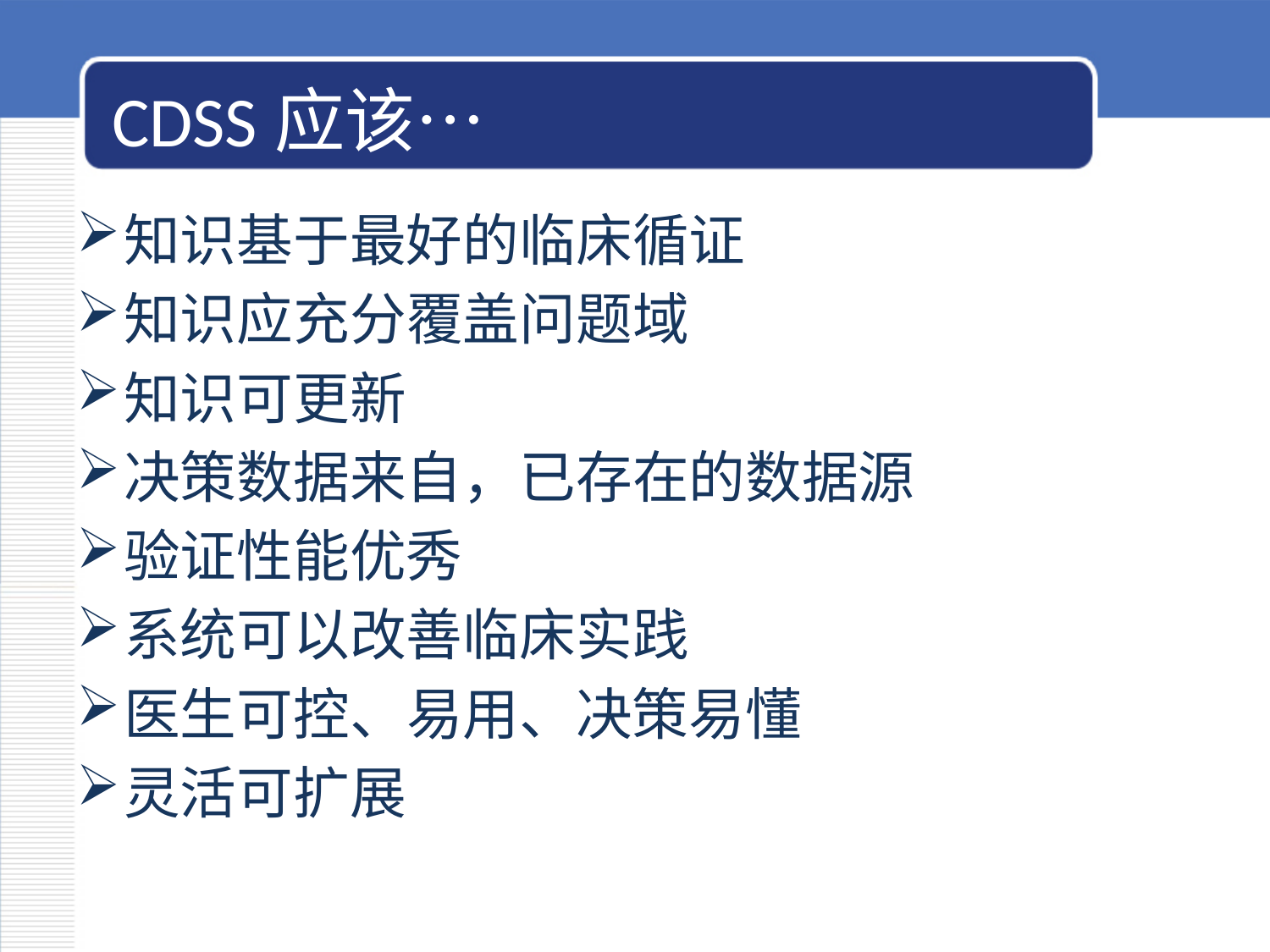

# CDSS应该…
知识基于最好的临床循证
知识应充分覆盖问题域
知识可更新
决策数据来自，已存在的数据源
验证性能优秀
系统可以改善临床实践
医生可控、易用、决策易懂
灵活可扩展